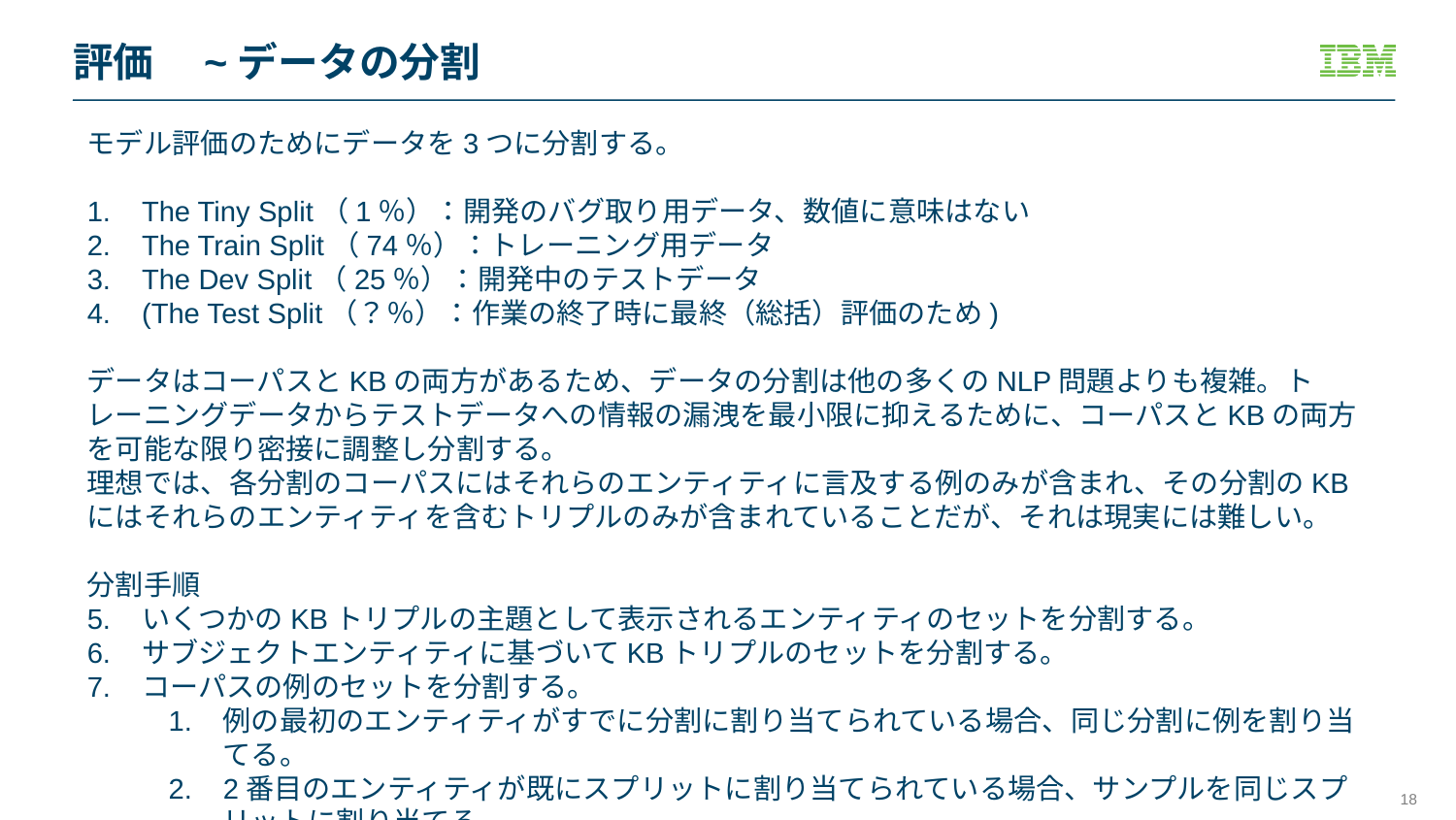

# 評価　~データの分割
モデル評価のためにデータを3つに分割する。
The Tiny Split（1％）：開発のバグ取り用データ、数値に意味はない
The Train Split（74％）：トレーニング用データ
The Dev Split（25％）：開発中のテストデータ
(The Test Split（？％）：作業の終了時に最終（総括）評価のため)

データはコーパスとKBの両方があるため、データの分割は他の多くのNLP問題よりも複雑。トレーニングデータからテストデータへの情報の漏洩を最小限に抑えるために、コーパスとKBの両方を可能な限り密接に調整し分割する。
理想では、各分割のコーパスにはそれらのエンティティに言及する例のみが含まれ、その分割のKBにはそれらのエンティティを含むトリプルのみが含まれていることだが、それは現実には難しい。

分割手順
いくつかのKBトリプルの主題として表示されるエンティティのセットを分割する。
サブジェクトエンティティに基づいてKBトリプルのセットを分割する。
コーパスの例のセットを分割する。
例の最初のエンティティがすでに分割に割り当てられている場合、同じ分割に例を割り当てる。
2番目のエンティティが既にスプリットに割り当てられている場合、サンプルを同じスプリットに割り当てる。
それ以外の場合は、サンプルをランダムに分割に割り当てる。
18